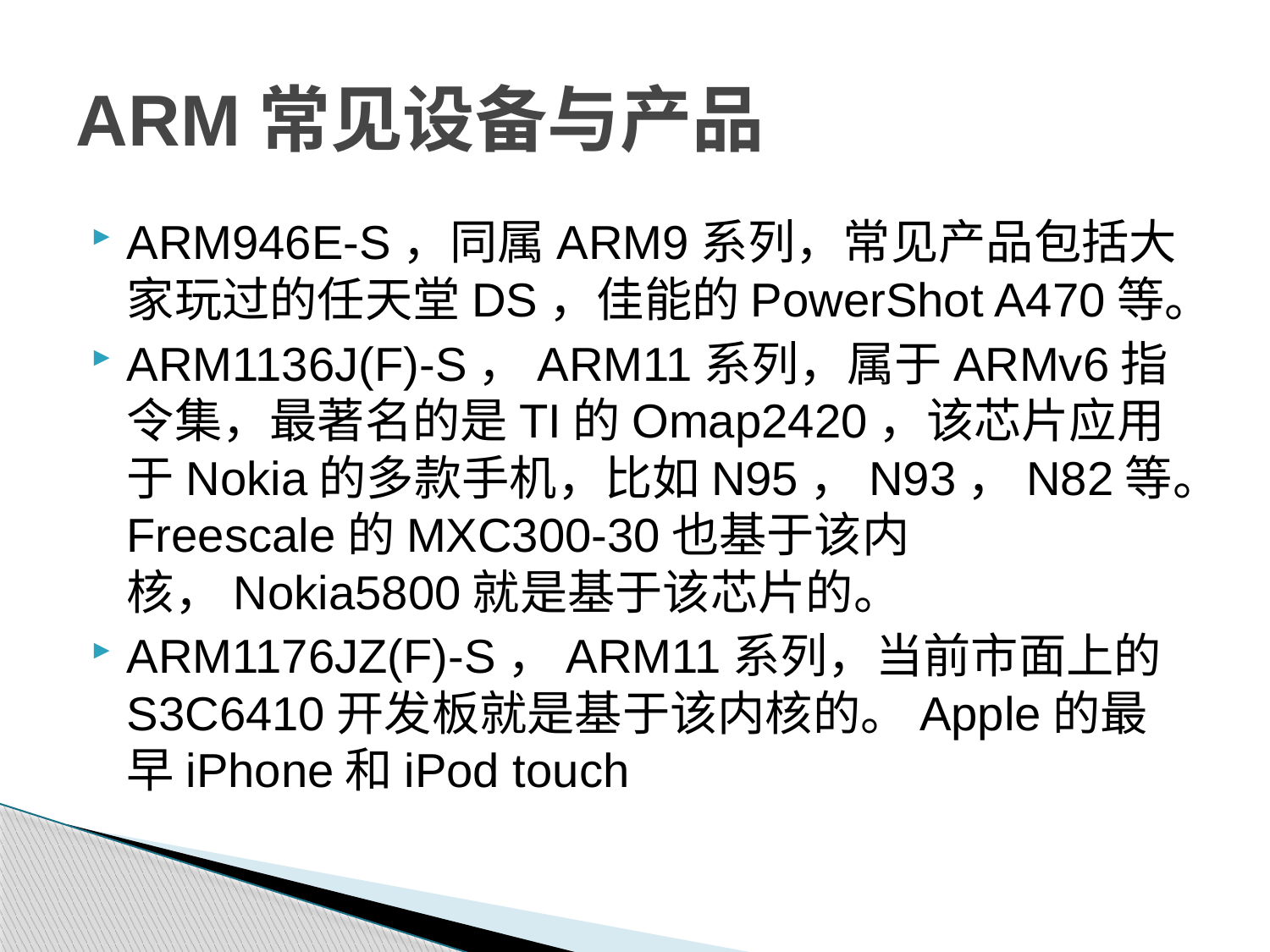

# ARM常见设备与产品
ARM946E-S，同属ARM9系列，常见产品包括大家玩过的任天堂DS，佳能的PowerShot A470等。
ARM1136J(F)-S，ARM11系列，属于ARMv6指令集，最著名的是TI的Omap2420，该芯片应用于Nokia的多款手机，比如N95，N93，N82等。Freescale的MXC300-30也基于该内核，Nokia5800就是基于该芯片的。
ARM1176JZ(F)-S，ARM11系列，当前市面上的S3C6410开发板就是基于该内核的。Apple的最早iPhone和iPod touch